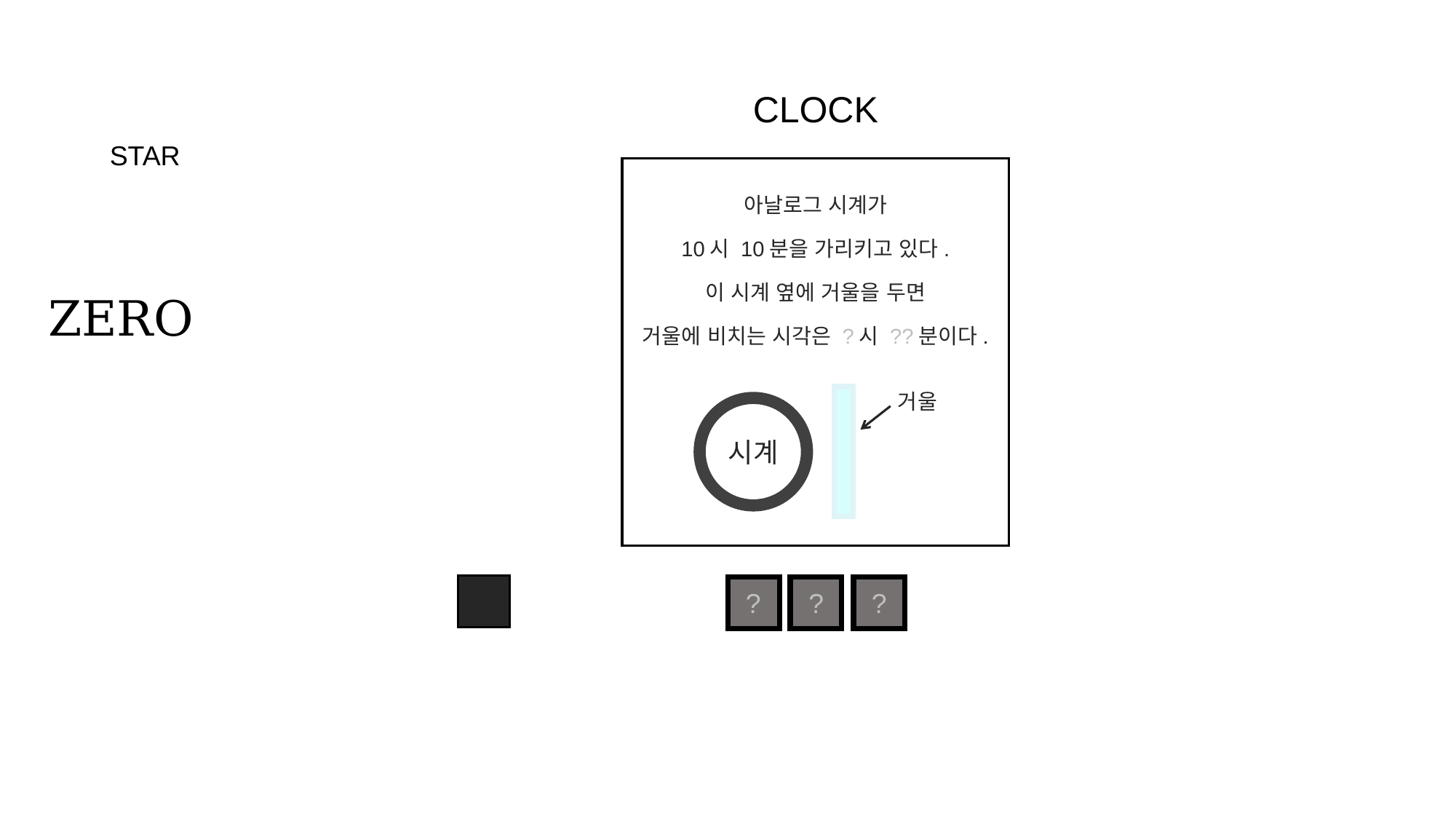

CLOCK
STAR

아날로그 시계가

10시 10분을 가리키고 있다.

이 시계 옆에 거울을 두면

거울에 비치는 시각은 ?시 ??분이다.
ZERO
거울

시계

?
?
?